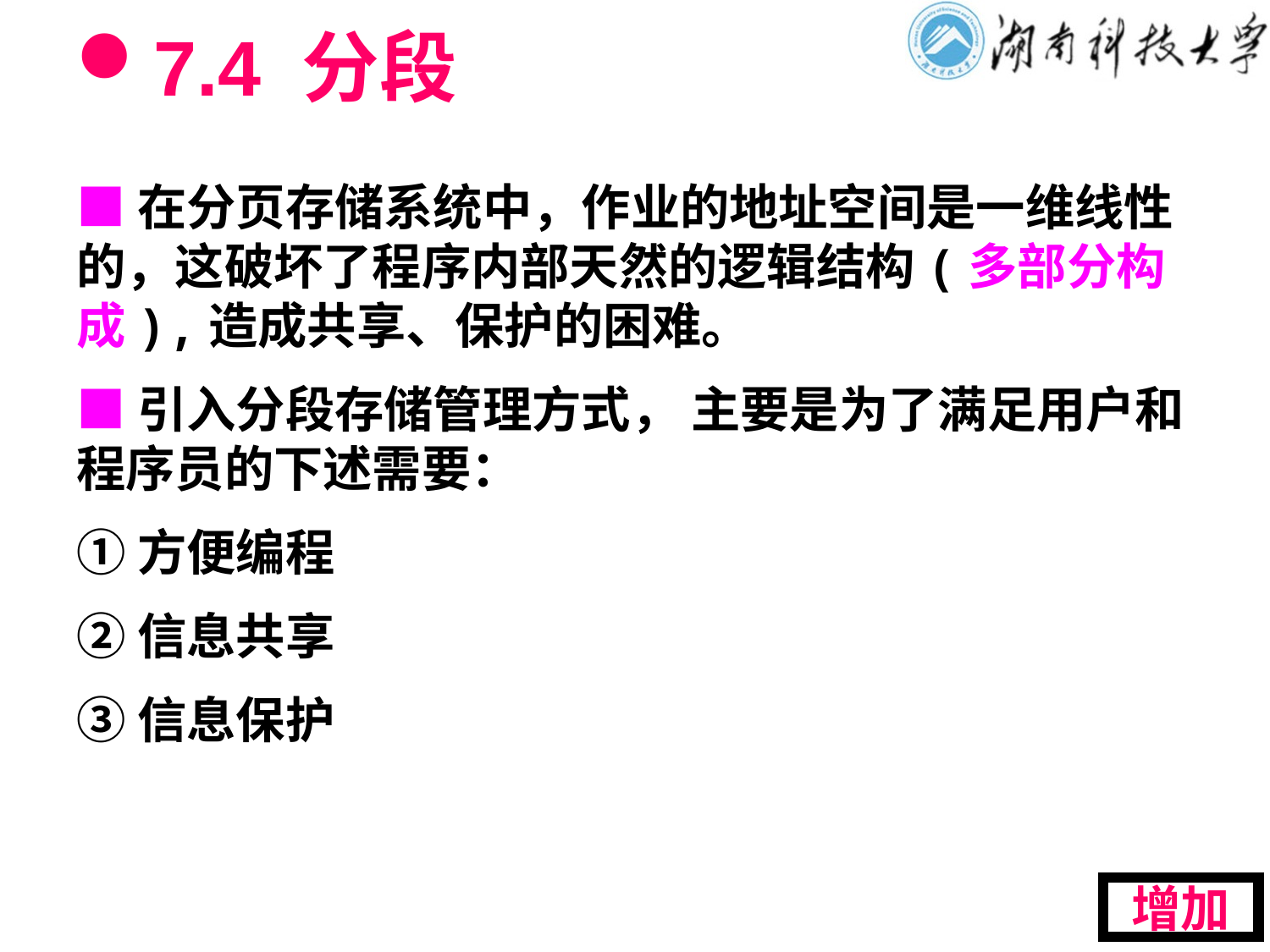

# 7.4 分段
■在分页存储系统中，作业的地址空间是一维线性的，这破坏了程序内部天然的逻辑结构(多部分构成),造成共享、保护的困难。
■引入分段存储管理方式， 主要是为了满足用户和程序员的下述需要：
①方便编程
②信息共享
③信息保护
增加